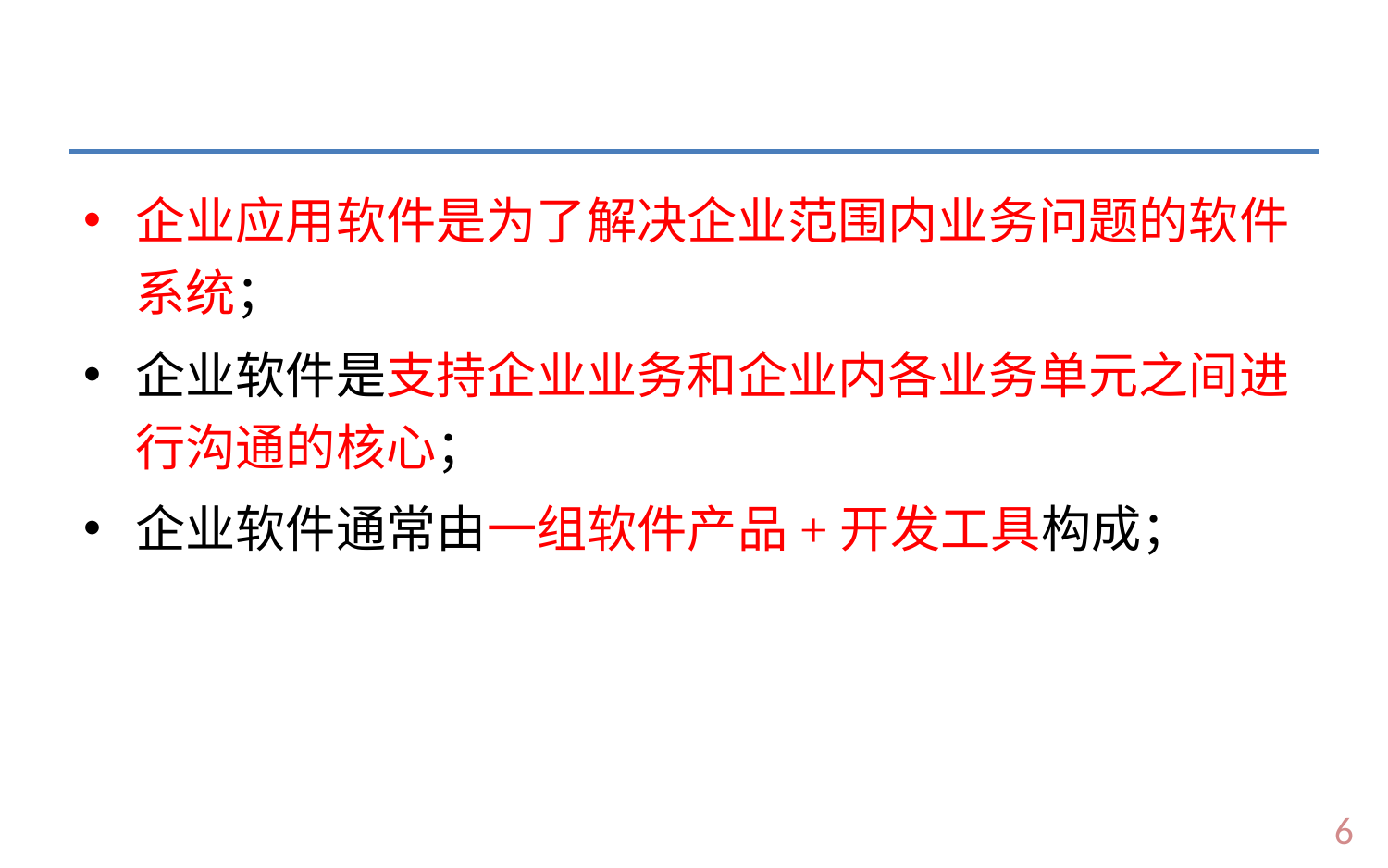

企业应用软件是为了解决企业范围内业务问题的软件系统；
企业软件是支持企业业务和企业内各业务单元之间进行沟通的核心；
企业软件通常由一组软件产品+开发工具构成；
6